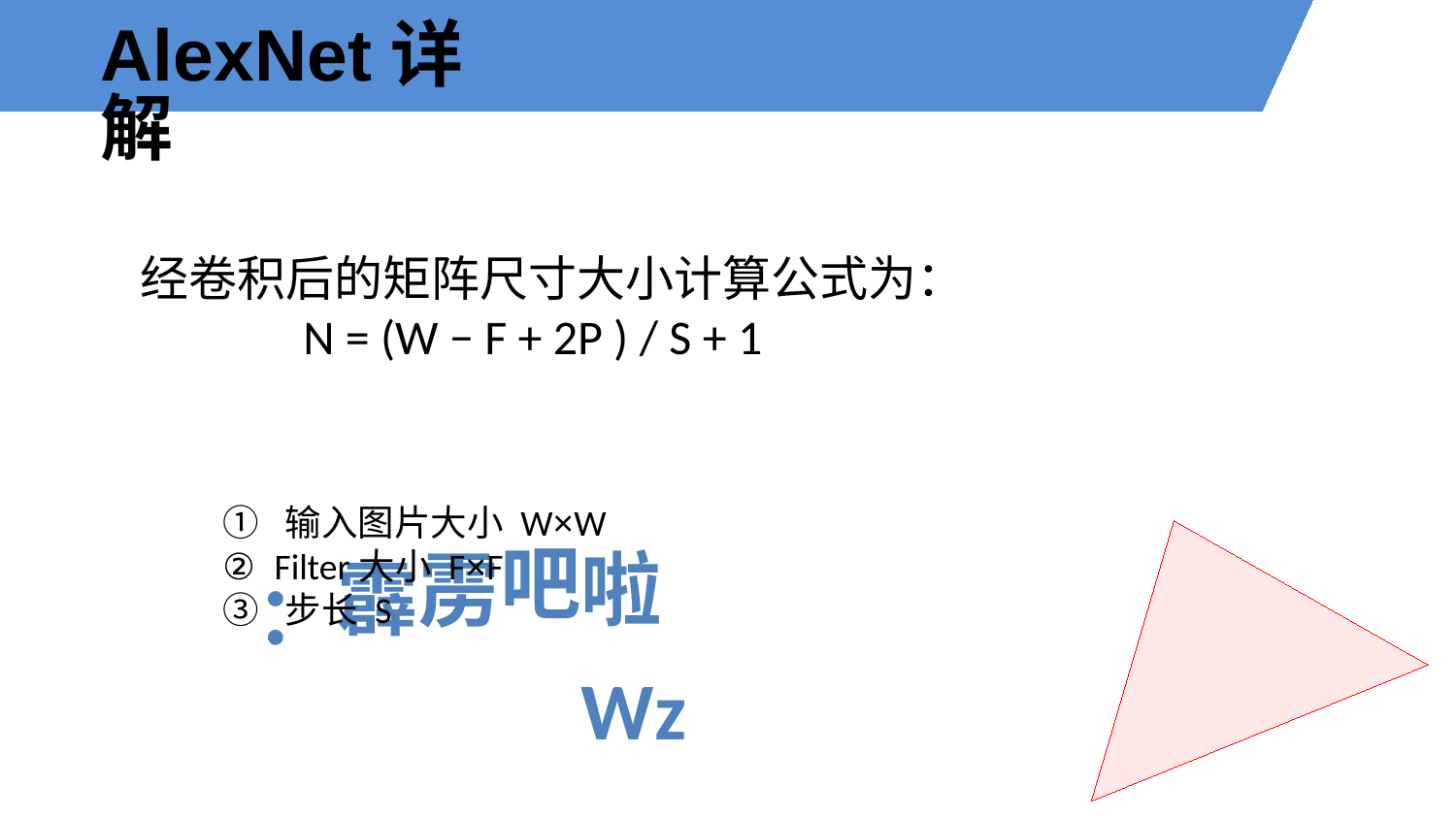

AlexNet详解

经卷积后的矩阵尺寸大小计算公式为： N = (W − F + 2P ) / S + 1

① 输入图片大小 W×W

啦Wz

② Filter大小 F×F

吧

雳

霹

：

③ 步长 S